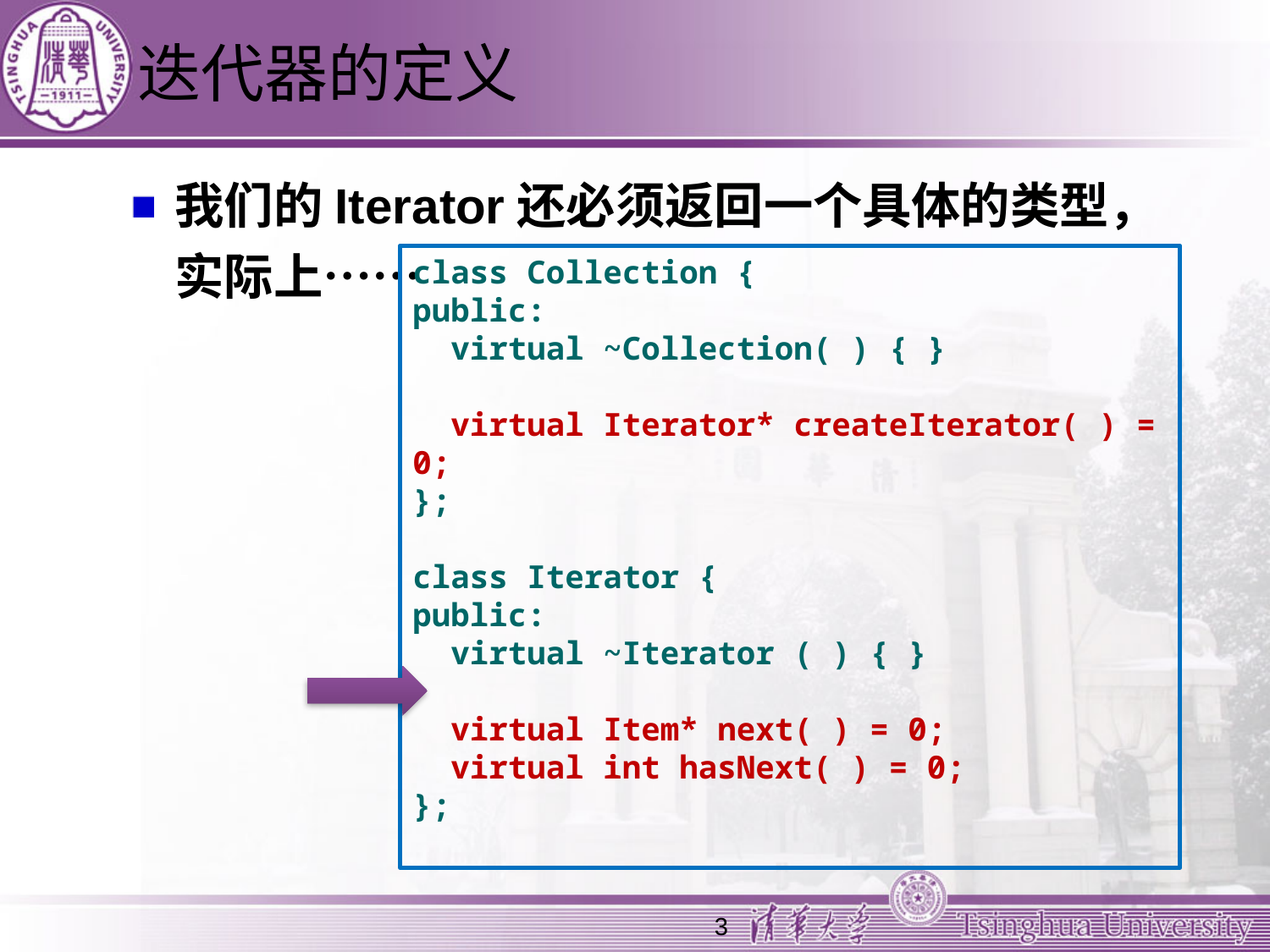

# 迭代器的定义
我们的Iterator还必须返回一个具体的类型，实际上……
class Collection {
public:
  virtual ~Collection( ) { }

  virtual Iterator* createIterator( ) = 0;
};

class Iterator {
public:
  virtual ~Iterator ( ) { }

  virtual Item* next( ) = 0;
  virtual int hasNext( ) = 0;
};

3